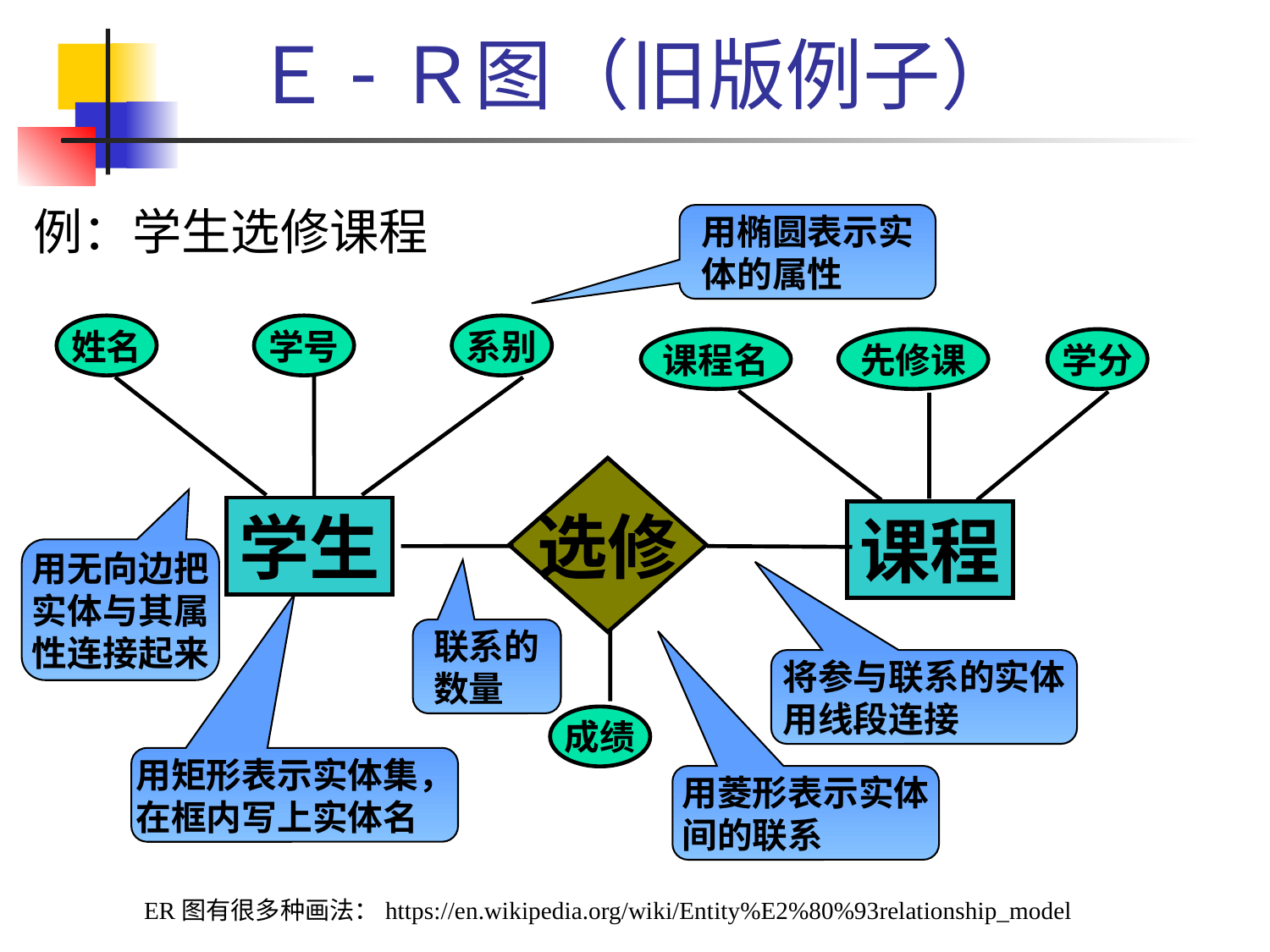

# Ｅ-Ｒ图（旧版例子）
例：学生选修课程
用椭圆表示实体的属性
姓名
学号
系别
课程名
先修课
学分

选修
学生
课程
用无向边把实体与其属性连接起来

联系的
数量

将参与联系的实体用线段连接
成绩
用矩形表示实体集，在框内写上实体名
用菱形表示实体间的联系
ER图有很多种画法：https://en.wikipedia.org/wiki/Entity%E2%80%93relationship_model